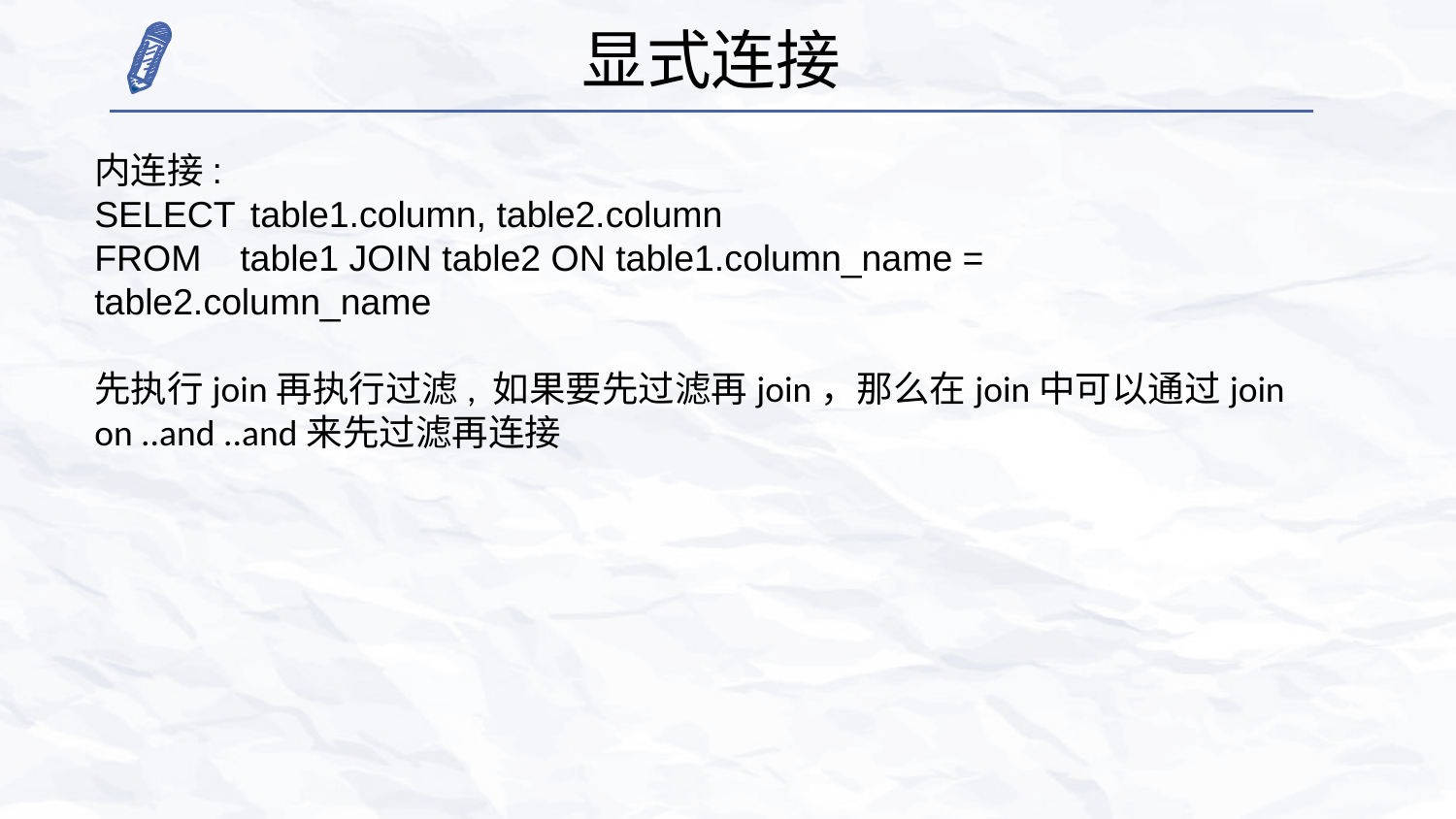

显式连接

内连接:
SELECT	 table1.column, table2.column
FROM 	table1 JOIN table2 ON table1.column_name = table2.column_name

先执行join再执行过滤, 如果要先过滤再join，那么在join中可以通过join on ..and ..and来先过滤再连接